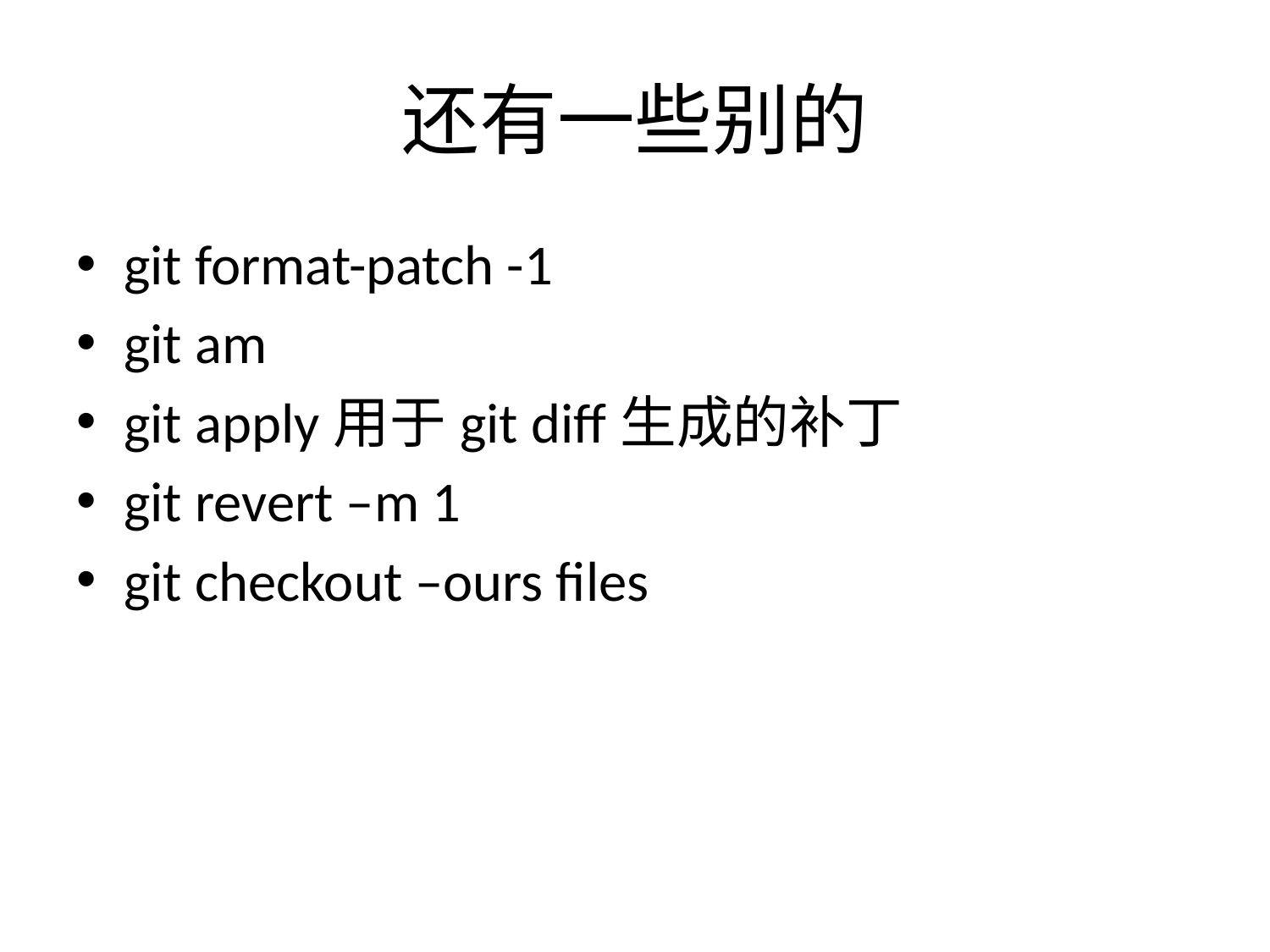

# 还有一些别的
git format-patch -1
git am
git apply用于git diff生成的补丁
git revert –m 1
git checkout –ours files